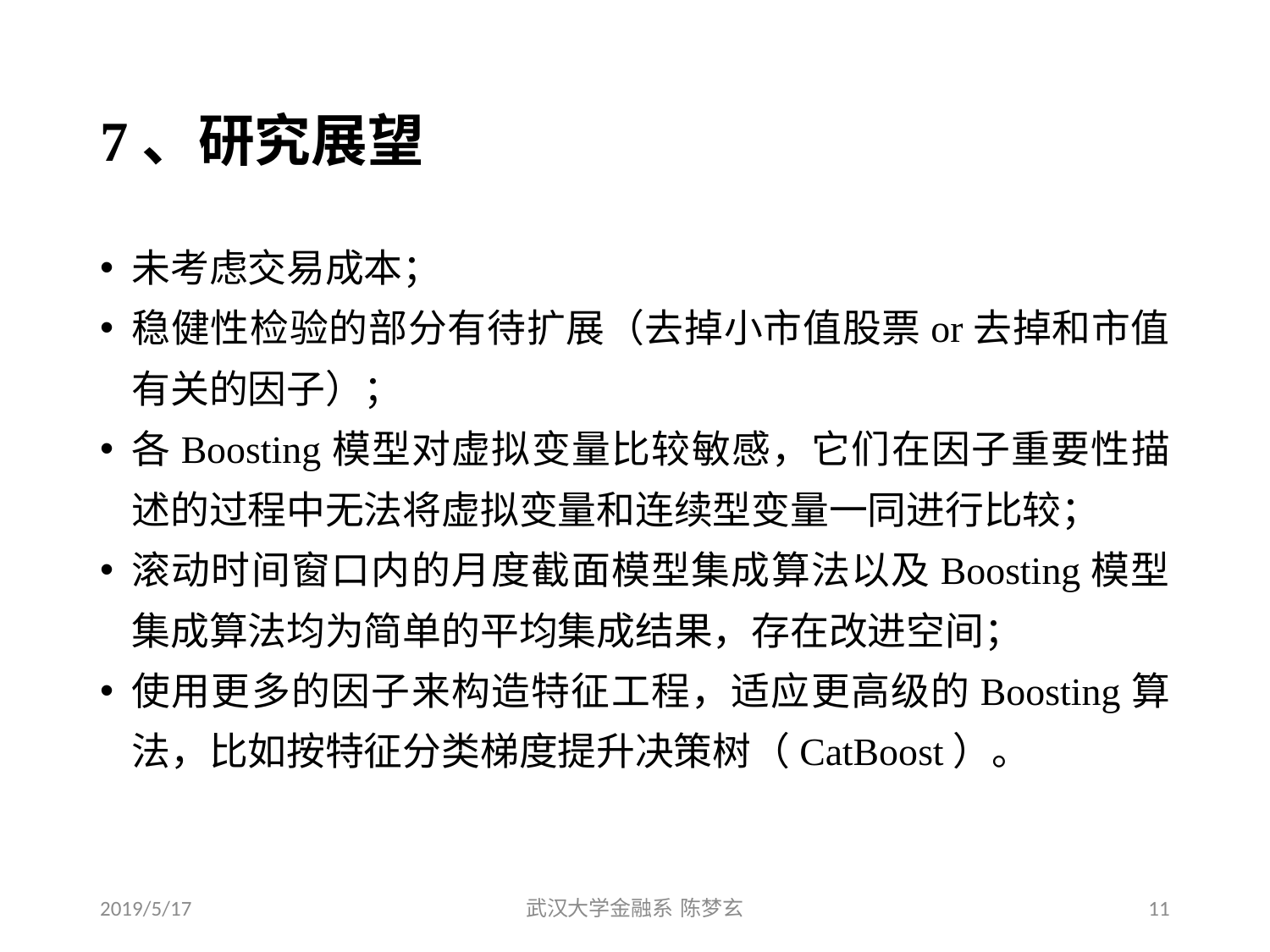

# 7、研究展望
未考虑交易成本；
稳健性检验的部分有待扩展（去掉小市值股票or去掉和市值有关的因子）；
各Boosting模型对虚拟变量比较敏感，它们在因子重要性描述的过程中无法将虚拟变量和连续型变量一同进行比较；
滚动时间窗口内的月度截面模型集成算法以及Boosting模型集成算法均为简单的平均集成结果，存在改进空间；
使用更多的因子来构造特征工程，适应更高级的Boosting算法，比如按特征分类梯度提升决策树（CatBoost）。
2019/5/17
武汉大学金融系 陈梦玄
11